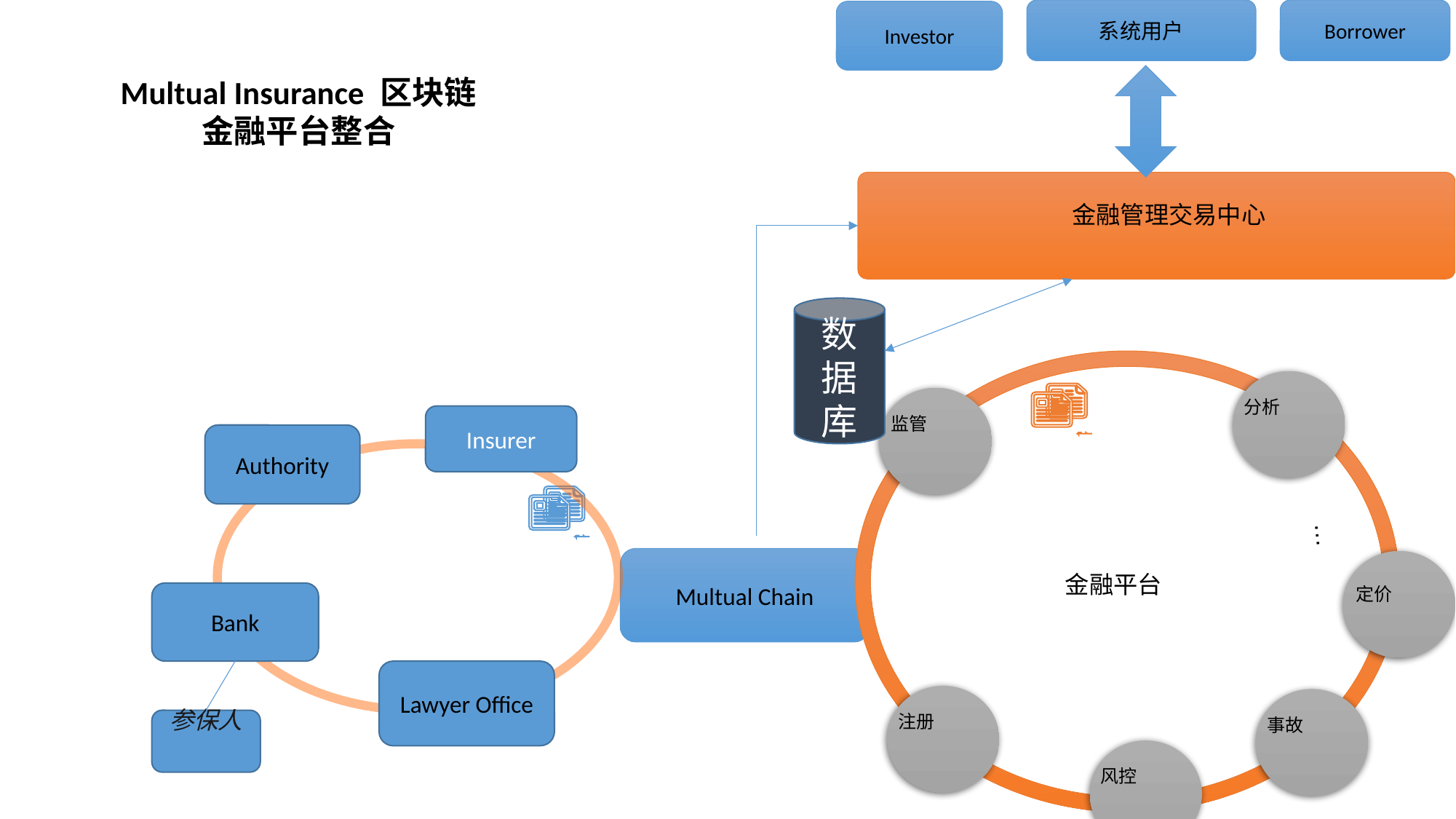

系统用户
Borrower
Investor

Multual Insurance 区块链
金融平台整合

金融管理交易中心
数据库

分析
Insurer
监管
Authority

…
Multual Chain

金融平台

定价
Bank
Lawyer Office

注册
事故
参保人

风控